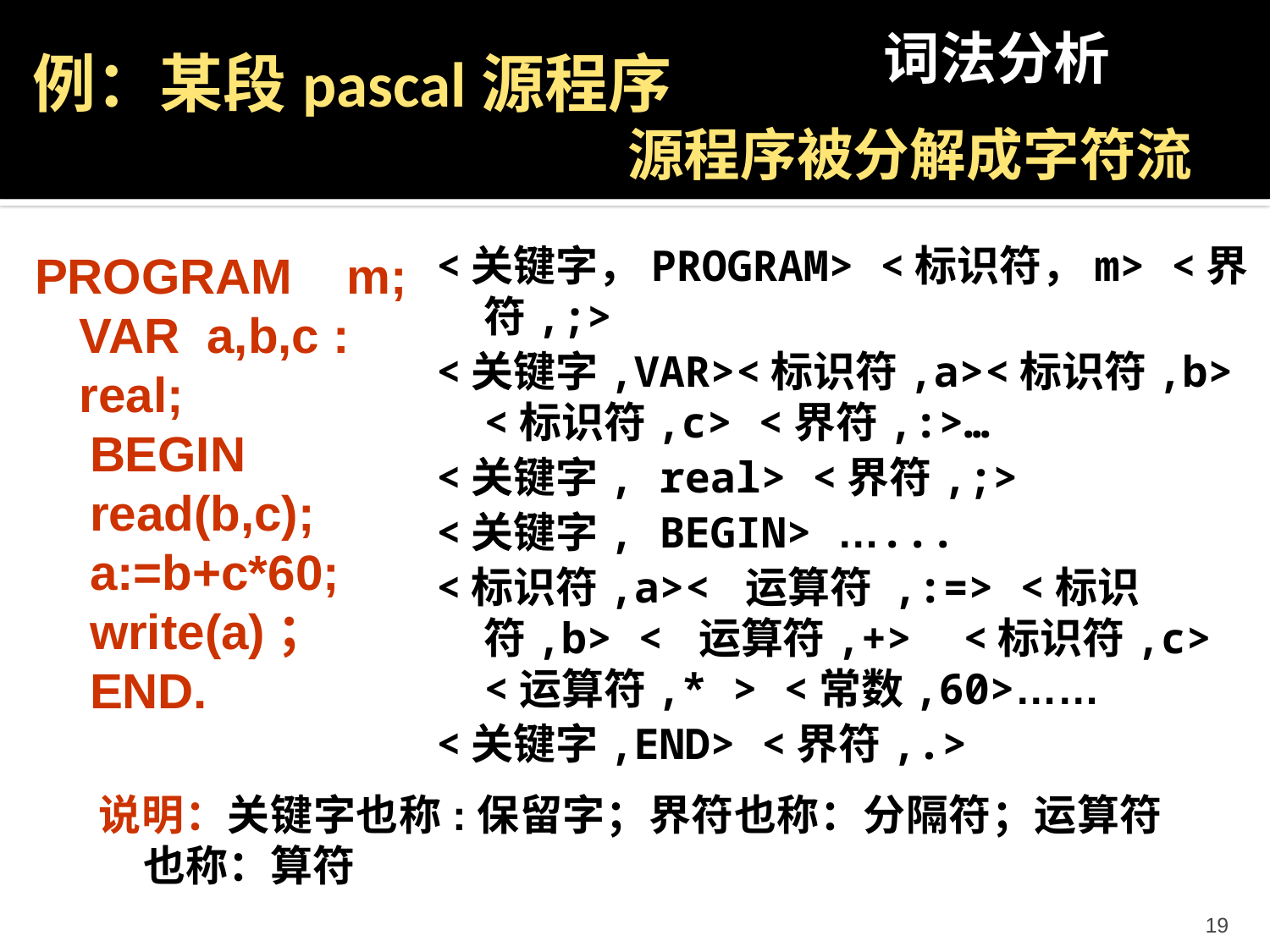

词法分析
# 例：某段pascal源程序
源程序被分解成字符流
PROGRAM    m; VAR  a,b,c : real;
    BEGIN
    read(b,c);
    a:=b+c*60;
    write(a)；
    END.
<关键字，PROGRAM> <标识符，m> <界符,;>
<关键字,VAR><标识符,a><标识符,b> <标识符,c> <界符,:>…
<关键字, real> <界符,;>
<关键字, BEGIN> …...
<标识符,a>< 运算符 ,:=> <标识符,b> < 运算符,+>  <标识符,c> <运算符,* > <常数,60>……
<关键字,END> <界符,.>
说明：关键字也称:保留字；界符也称：分隔符；运算符也称：算符
19